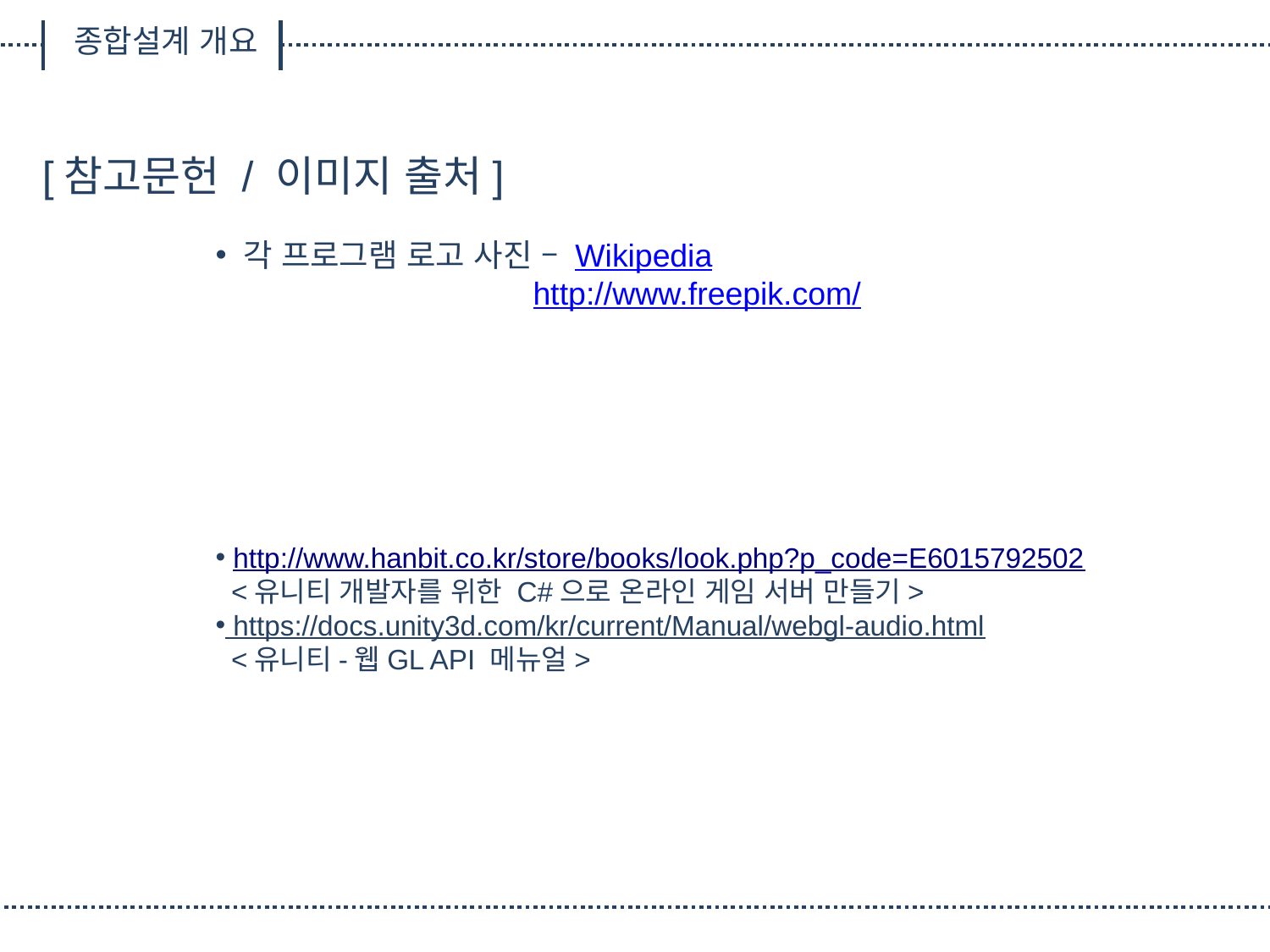

종합설계 개요
[참고문헌 / 이미지 출처]
 각 프로그램 로고 사진 – Wikipedia
http://www.freepik.com/

 http://www.hanbit.co.kr/store/books/look.php?p_code=E6015792502
  <유니티 개발자를 위한 C#으로 온라인 게임 서버 만들기>
 https://docs.unity3d.com/kr/current/Manual/webgl-audio.html
  <유니티-웹GL API 메뉴얼>